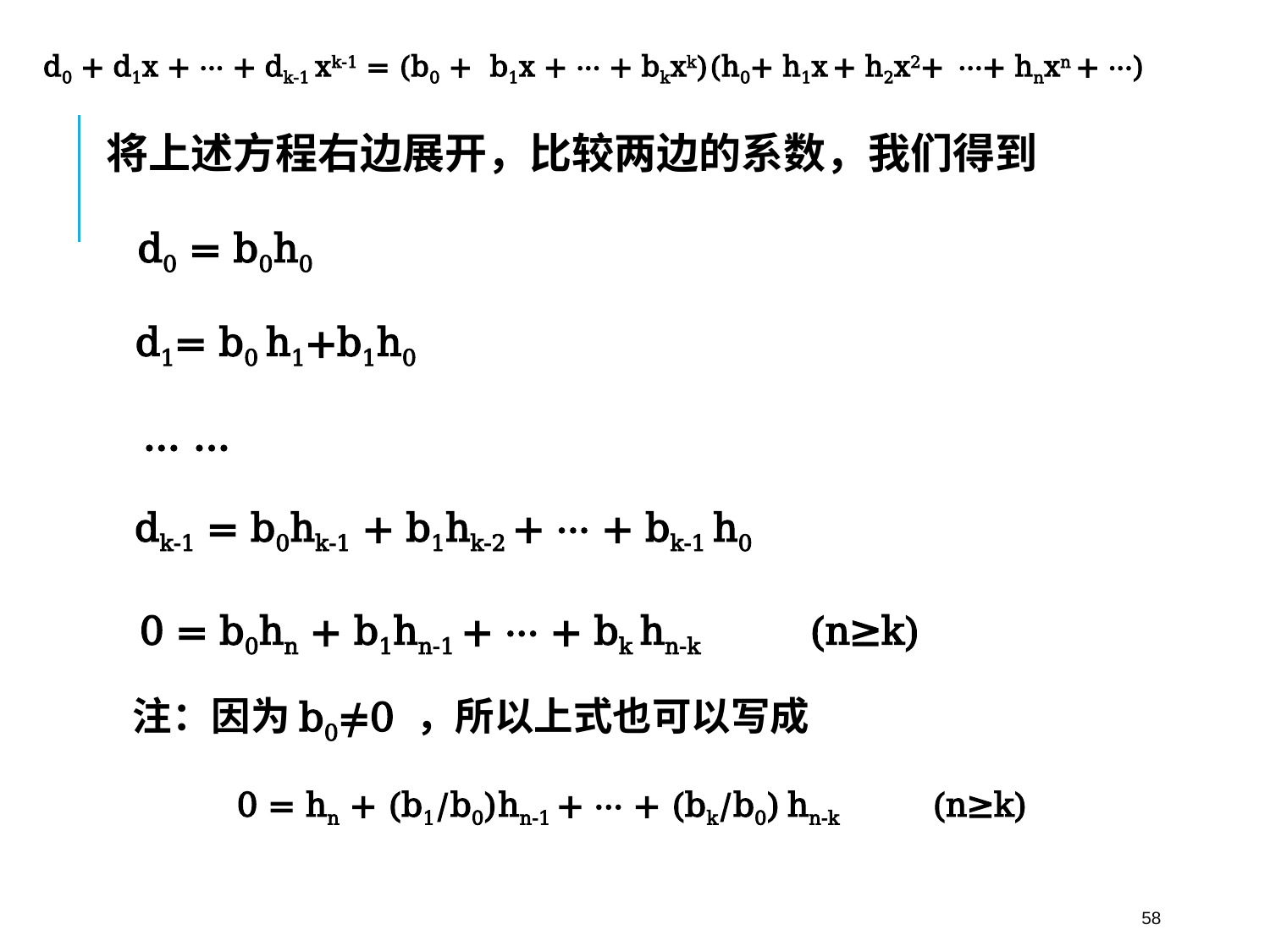

d0 + d1x + ··· + dk-1 xk-1 = (b0 +  b1x + ··· + bkxk)(h0+ h1x + h2x2+  ···+ hnxn + ···)
将上述方程右边展开，比较两边的系数，我们得到
d0 = b0h0
d1= b0 h1+b1h0
··· ···
dk-1 = b0hk-1 + b1hk-2 + ··· + bk-1 h0
0 = b0hn + b1hn-1 + ··· + bk hn-k               (n≥k)
注：因为b0≠0 ，所以上式也可以写成
0 = hn + (b1/b0)hn-1 + ··· + (bk/b0) hn-k               (n≥k)
58